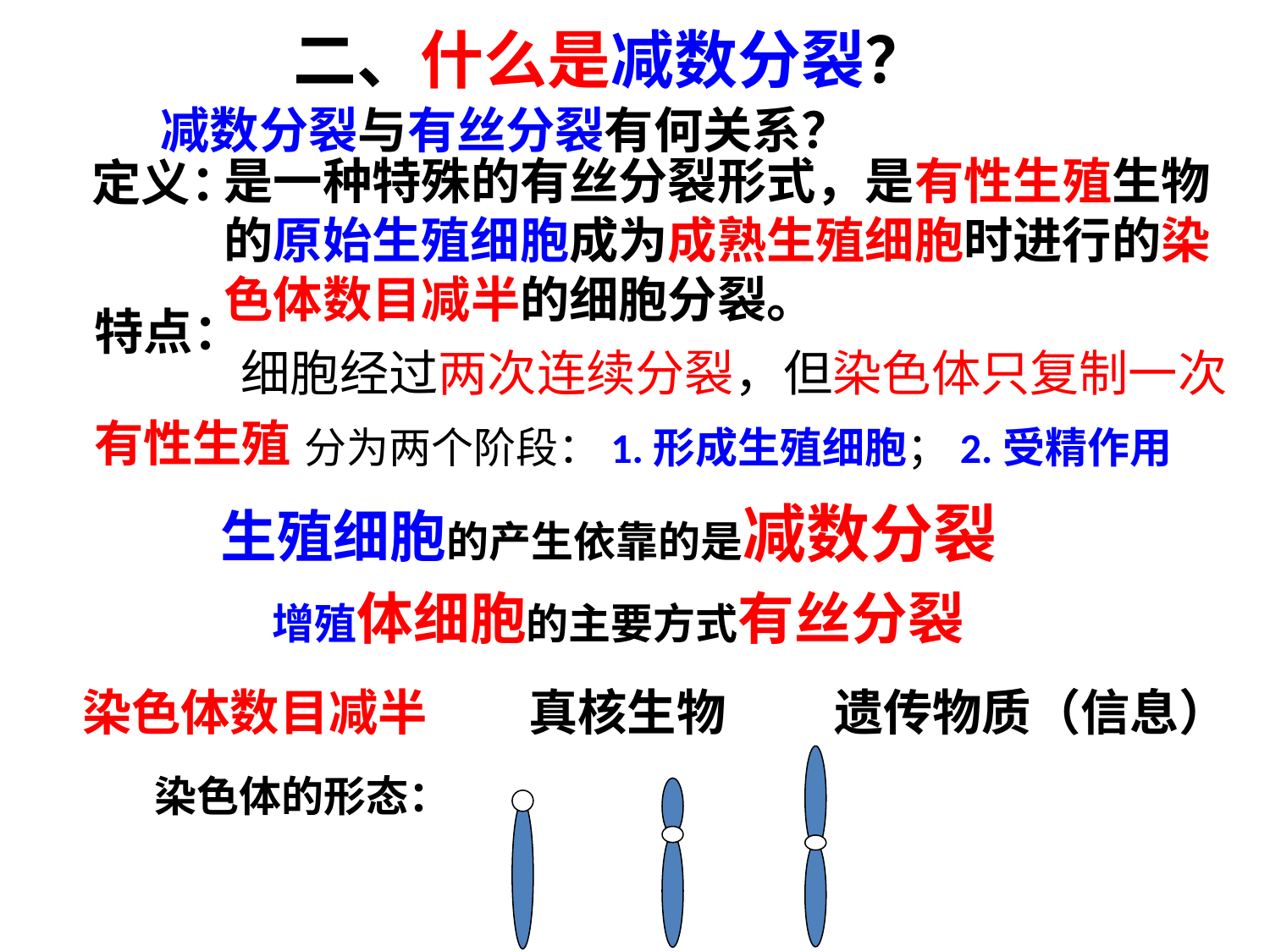

二、什么是减数分裂？
减数分裂与有丝分裂有何关系？
是一种特殊的有丝分裂形式，是有性生殖生物的原始生殖细胞成为成熟生殖细胞时进行的染色体数目减半的细胞分裂。
定义：
特点：
细胞经过两次连续分裂，但染色体只复制一次
有性生殖
分为两个阶段：1.形成生殖细胞；2.受精作用
生殖细胞的产生依靠的是减数分裂
增殖体细胞的主要方式有丝分裂
染色体数目减半
真核生物
遗传物质（信息）

染色体的形态：